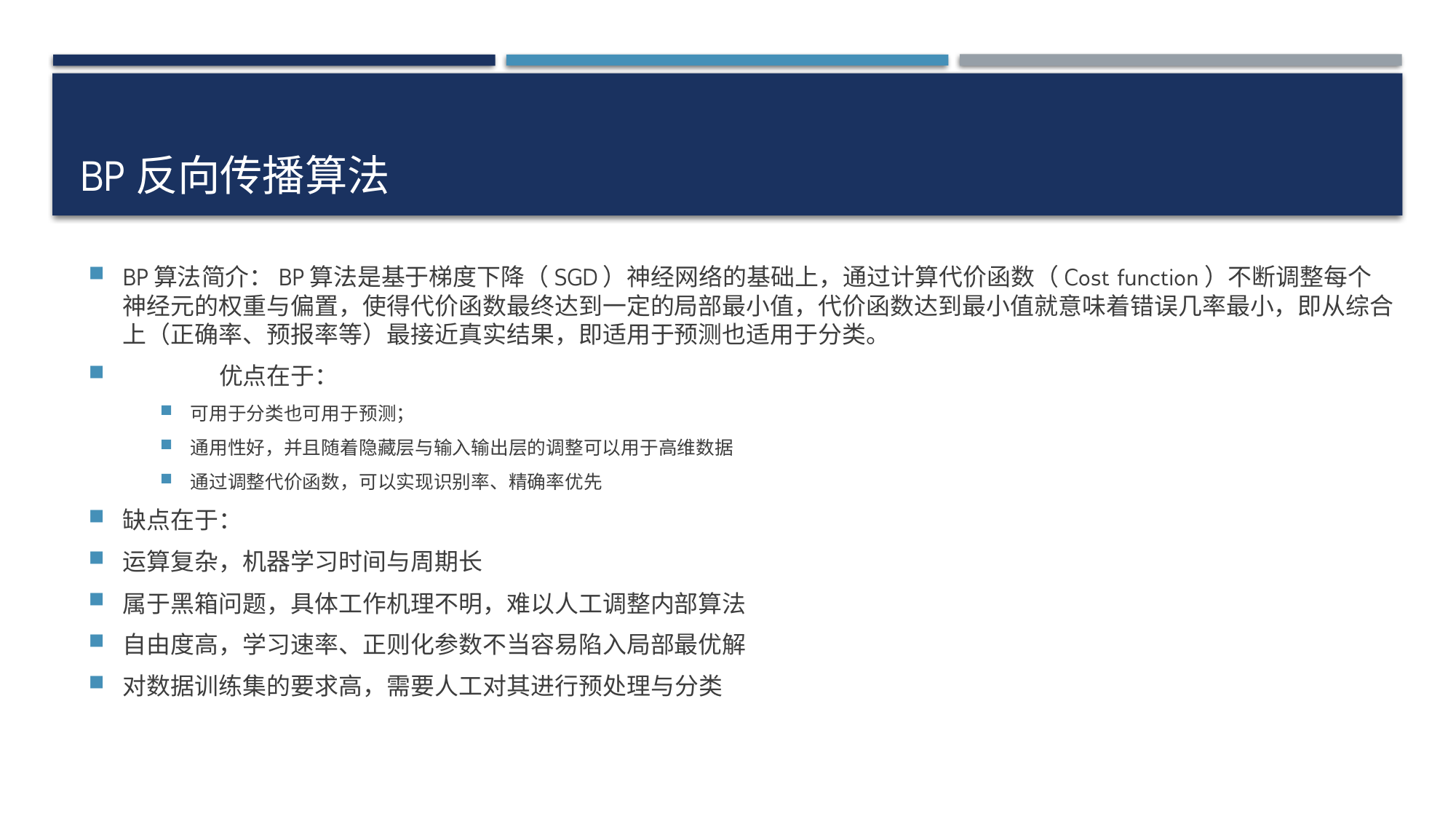

# BP反向传播算法
BP算法简介：BP算法是基于梯度下降（SGD）神经网络的基础上，通过计算代价函数（Cost function）不断调整每个神经元的权重与偏置，使得代价函数最终达到一定的局部最小值，代价函数达到最小值就意味着错误几率最小，即从综合上（正确率、预报率等）最接近真实结果，即适用于预测也适用于分类。
	优点在于：
可用于分类也可用于预测；
通用性好，并且随着隐藏层与输入输出层的调整可以用于高维数据
通过调整代价函数，可以实现识别率、精确率优先
缺点在于：
运算复杂，机器学习时间与周期长
属于黑箱问题，具体工作机理不明，难以人工调整内部算法
自由度高，学习速率、正则化参数不当容易陷入局部最优解
对数据训练集的要求高，需要人工对其进行预处理与分类